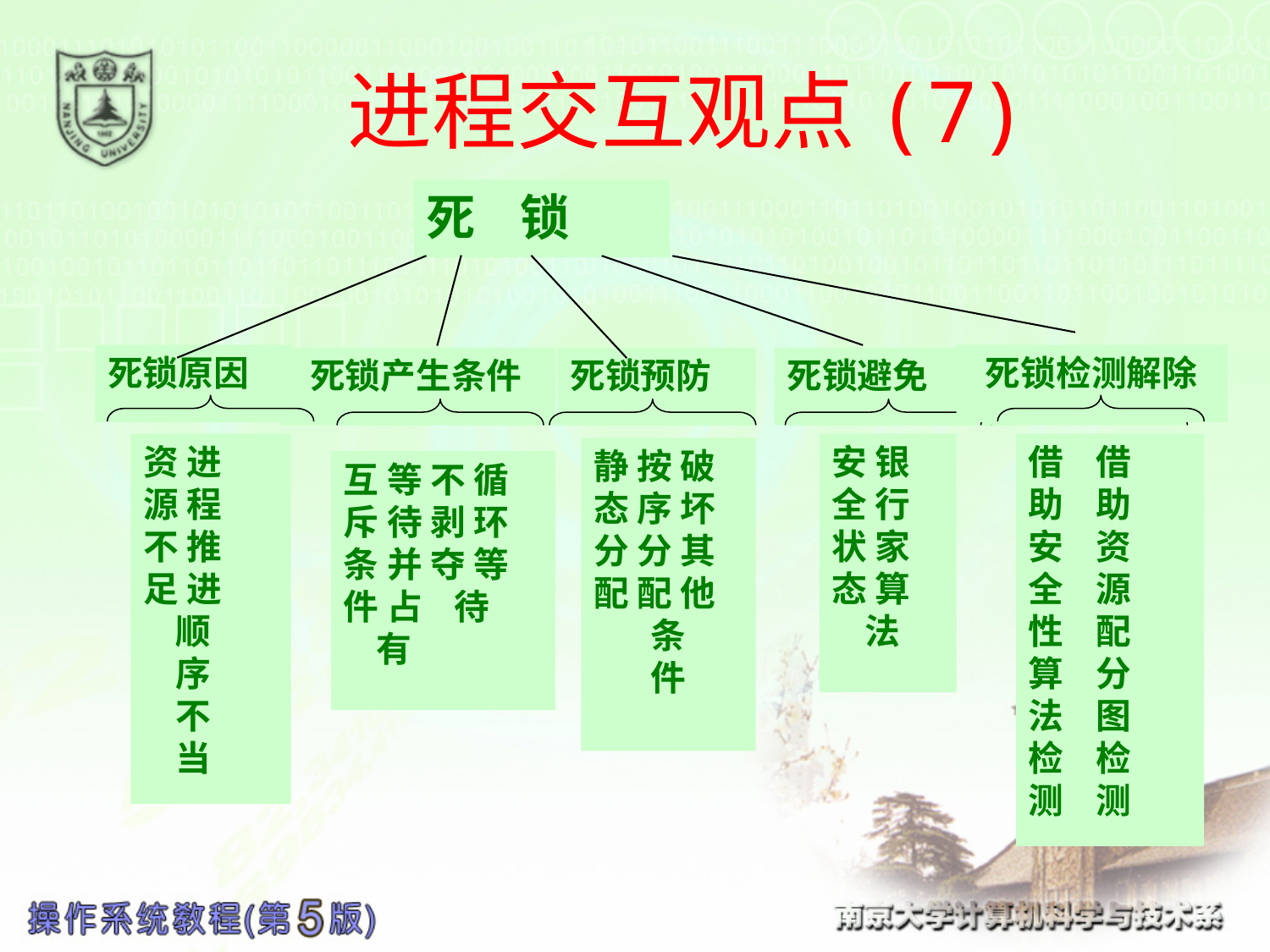

# 进程交互观点(7)
死    锁

死锁原因
 死锁检测解除
 死锁产生条件
死锁预防
死锁避免
资 进
源 程
不 推
足 进
   顺
   序
   不
   当

安 银
全 行
状 家
态 算
   法

借    借
助    助
安    资
全    源
性    配
算    分
法    图
检    检
测    测

静 按 破
态 序 坏
分 分 其
配 配 他
      条
      件

互 等 不 循
斥 待 剥 环
条 并 夺 等
件 占    待
   有